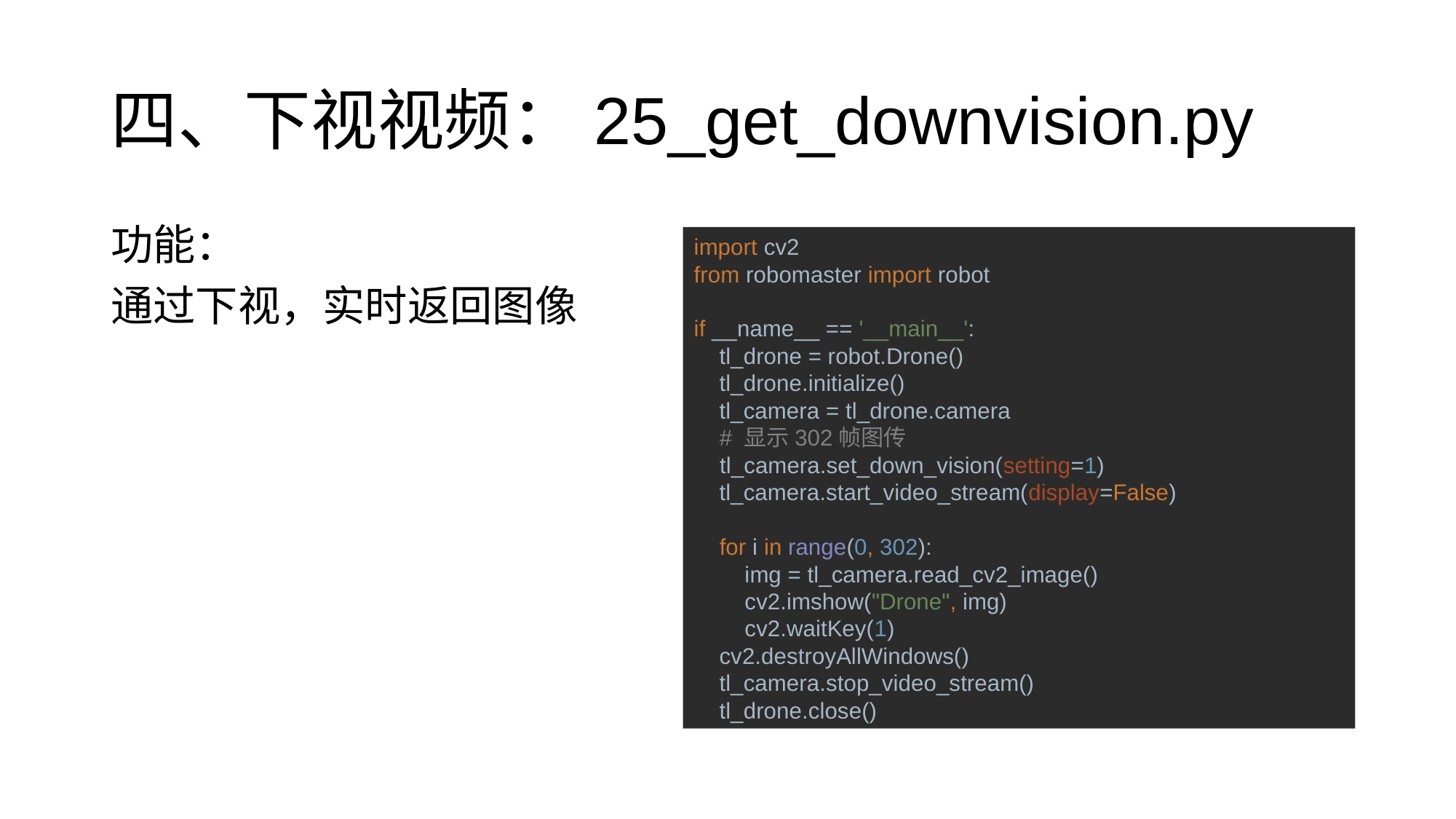

# 四、下视视频：25_get_downvision.py
功能：
通过下视，实时返回图像
import cv2
from robomaster import robot
if __name__ == '__main__':
    tl_drone = robot.Drone()
    tl_drone.initialize()
    tl_camera = tl_drone.camera
    # 显示302帧图传
    tl_camera.set_down_vision(setting=1)
    tl_camera.start_video_stream(display=False)
    for i in range(0, 302):
        img = tl_camera.read_cv2_image()
        cv2.imshow("Drone", img)
        cv2.waitKey(1)
    cv2.destroyAllWindows()
    tl_camera.stop_video_stream()
    tl_drone.close()